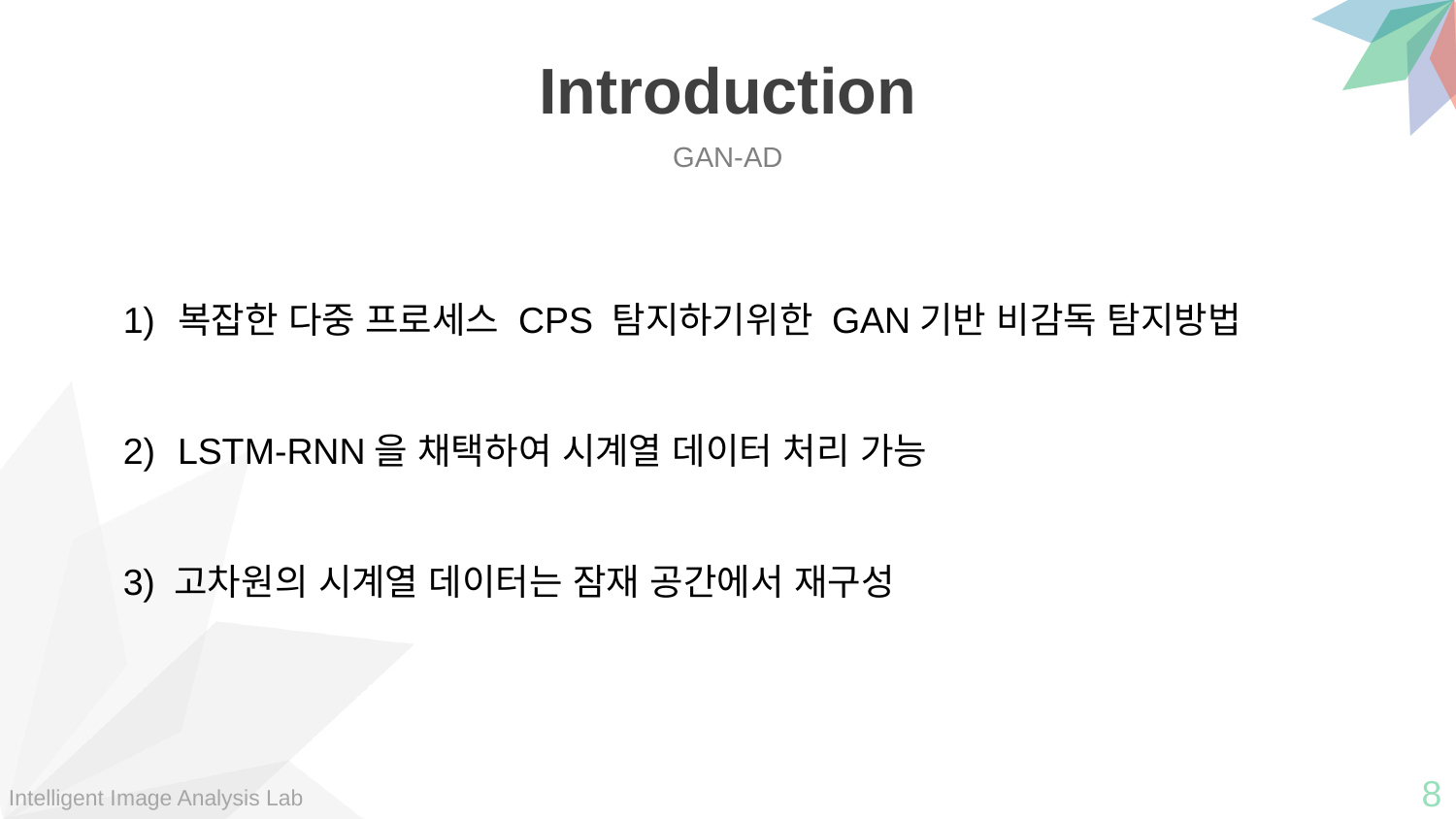

Introduction
GAN-AD
복잡한 다중 프로세스 CPS 탐지하기위한 GAN기반 비감독 탐지방법
LSTM-RNN을 채택하여 시계열 데이터 처리 가능
3) 고차원의 시계열 데이터는 잠재 공간에서 재구성
8